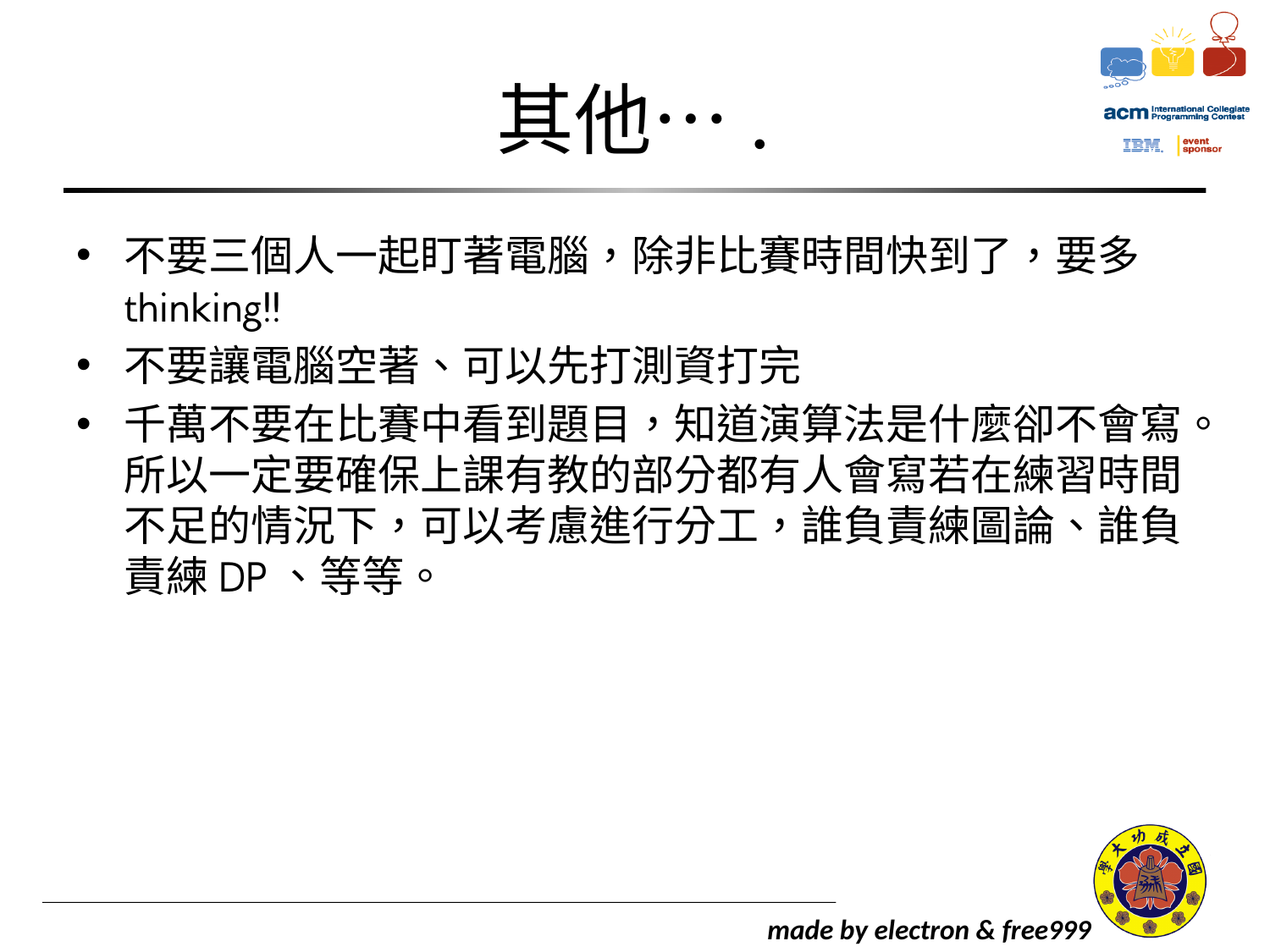

# 其他….
不要三個人一起盯著電腦，除非比賽時間快到了，要多thinking!!
不要讓電腦空著、可以先打測資打完
千萬不要在比賽中看到題目，知道演算法是什麼卻不會寫。所以一定要確保上課有教的部分都有人會寫若在練習時間不足的情況下，可以考慮進行分工，誰負責練圖論、誰負責練DP、等等。